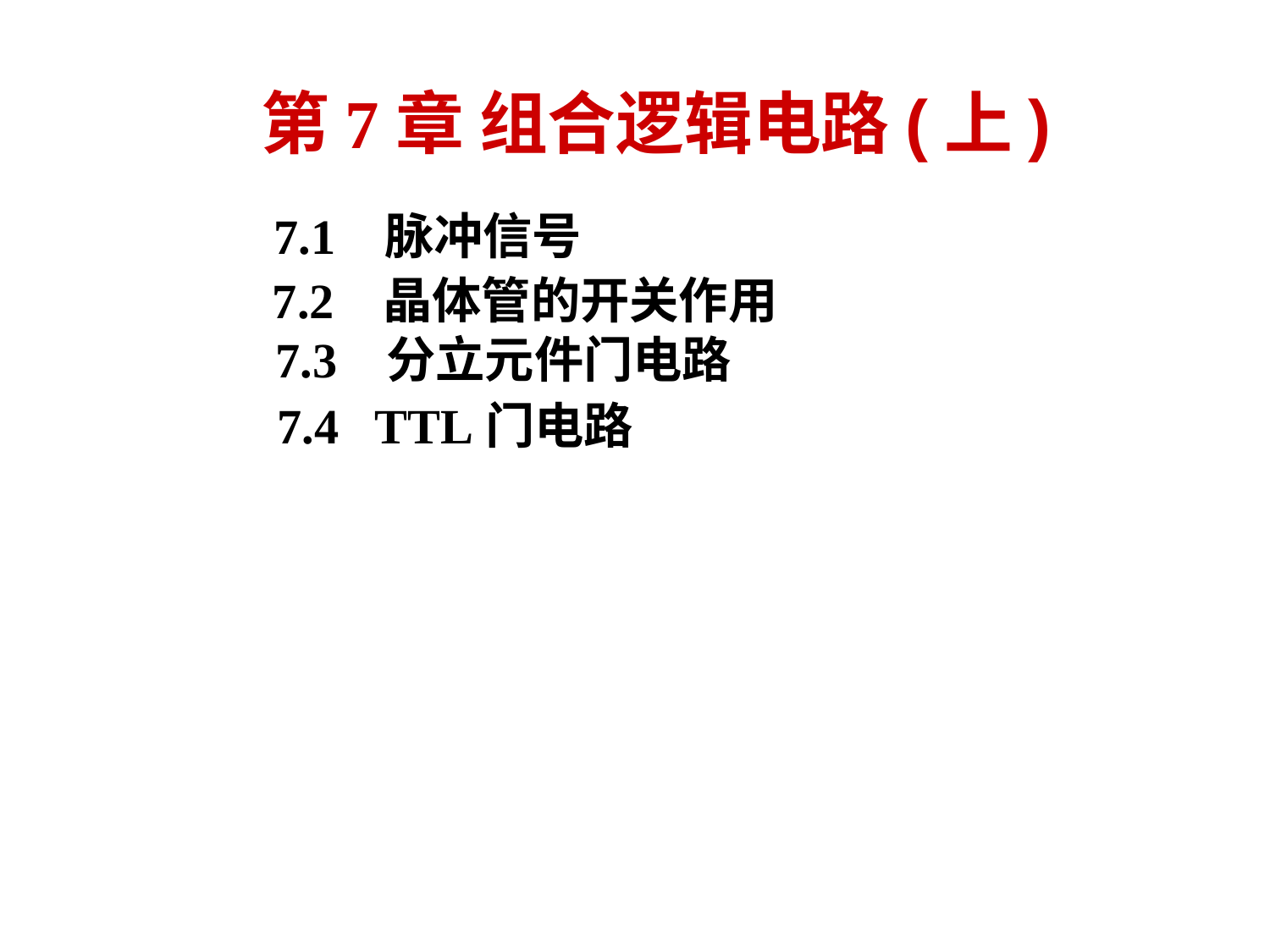

# 第7章 组合逻辑电路(上)
7.1   脉冲信号
7.2   晶体管的开关作用
7.3   分立元件门电路
7.4   TTL门电路